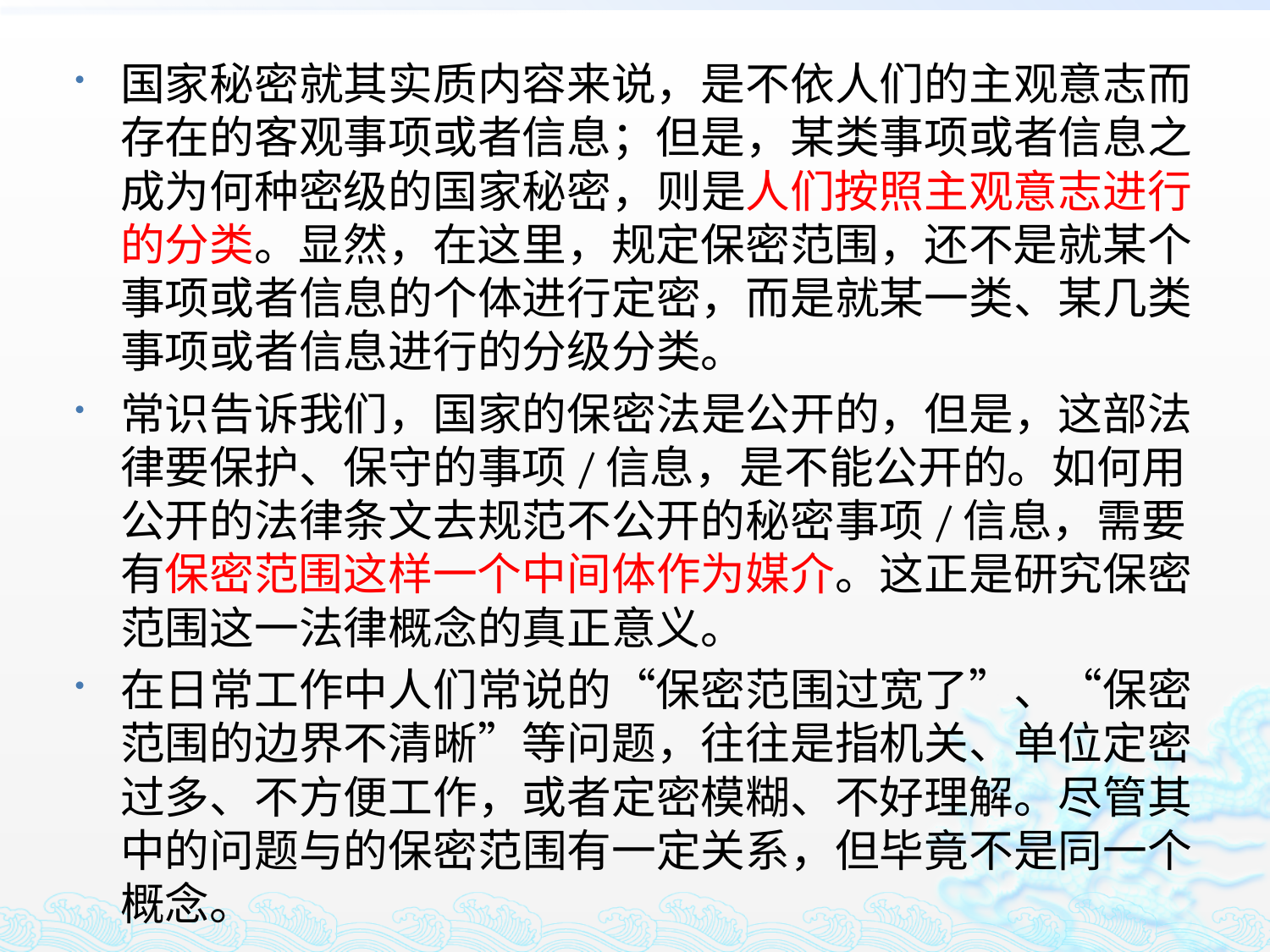

国家秘密就其实质内容来说，是不依人们的主观意志而存在的客观事项或者信息；但是，某类事项或者信息之成为何种密级的国家秘密，则是人们按照主观意志进行的分类。显然，在这里，规定保密范围，还不是就某个事项或者信息的个体进行定密，而是就某一类、某几类事项或者信息进行的分级分类。
常识告诉我们，国家的保密法是公开的，但是，这部法律要保护、保守的事项/信息，是不能公开的。如何用公开的法律条文去规范不公开的秘密事项/信息，需要有保密范围这样一个中间体作为媒介。这正是研究保密范围这一法律概念的真正意义。
在日常工作中人们常说的“保密范围过宽了”、“保密范围的边界不清晰”等问题，往往是指机关、单位定密过多、不方便工作，或者定密模糊、不好理解。尽管其中的问题与的保密范围有一定关系，但毕竟不是同一个概念。